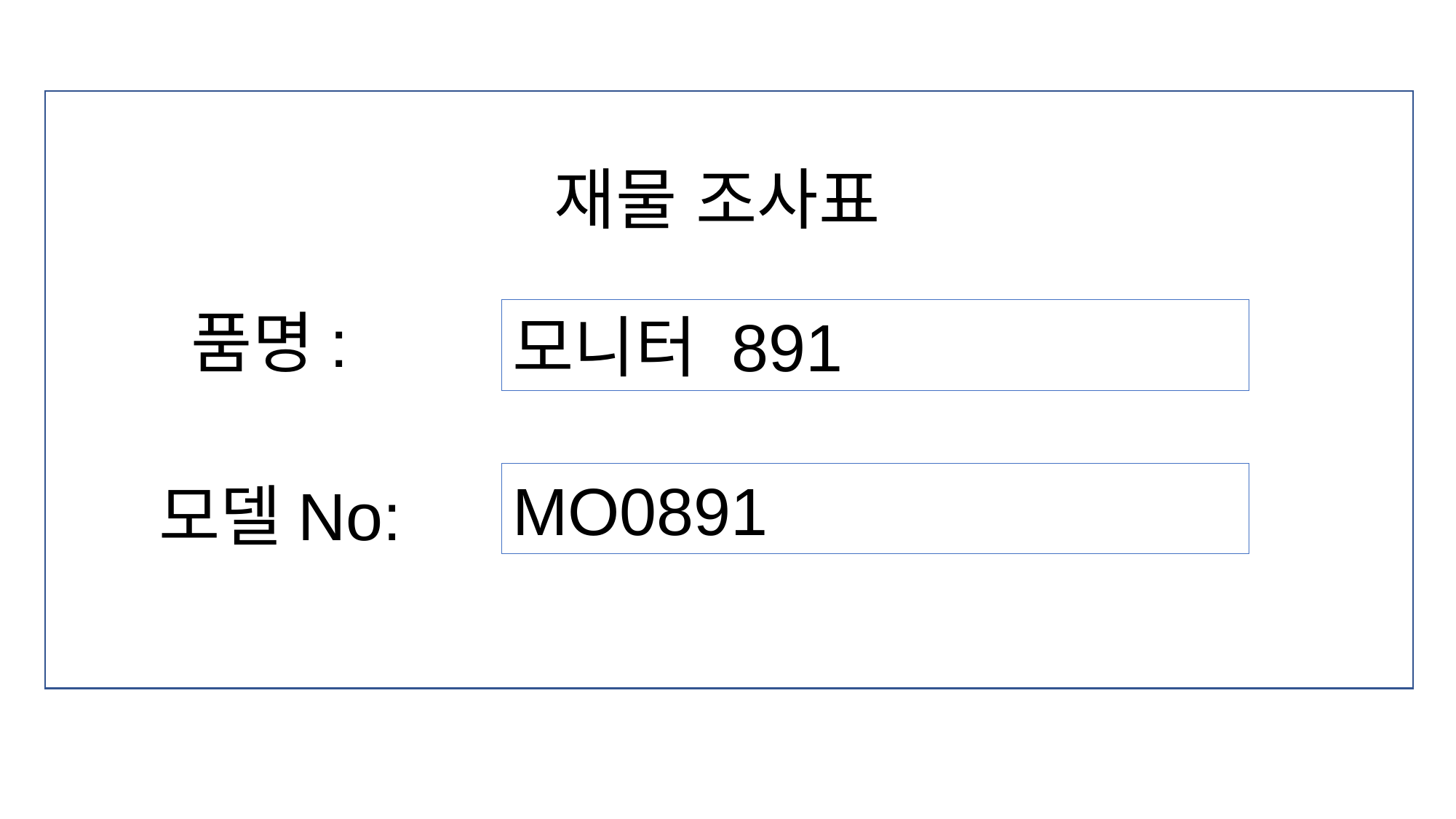

재물 조사표
품명:
모니터 891
MO0891
모델No: